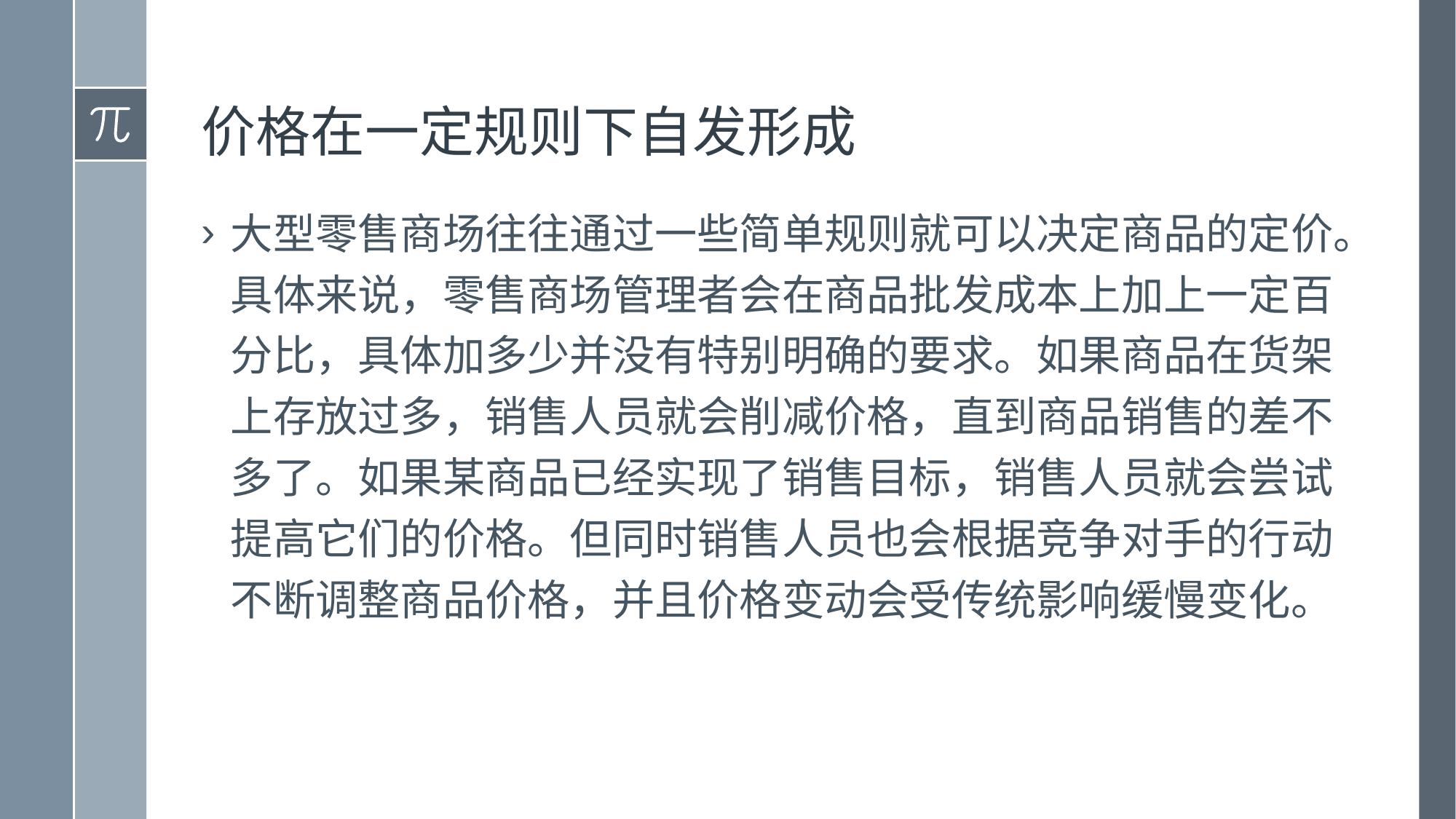

# 价格在一定规则下自发形成
大型零售商场往往通过一些简单规则就可以决定商品的定价。具体来说，零售商场管理者会在商品批发成本上加上一定百分比，具体加多少并没有特别明确的要求。如果商品在货架上存放过多，销售人员就会削减价格，直到商品销售的差不多了。如果某商品已经实现了销售目标，销售人员就会尝试提高它们的价格。但同时销售人员也会根据竞争对手的行动不断调整商品价格，并且价格变动会受传统影响缓慢变化。